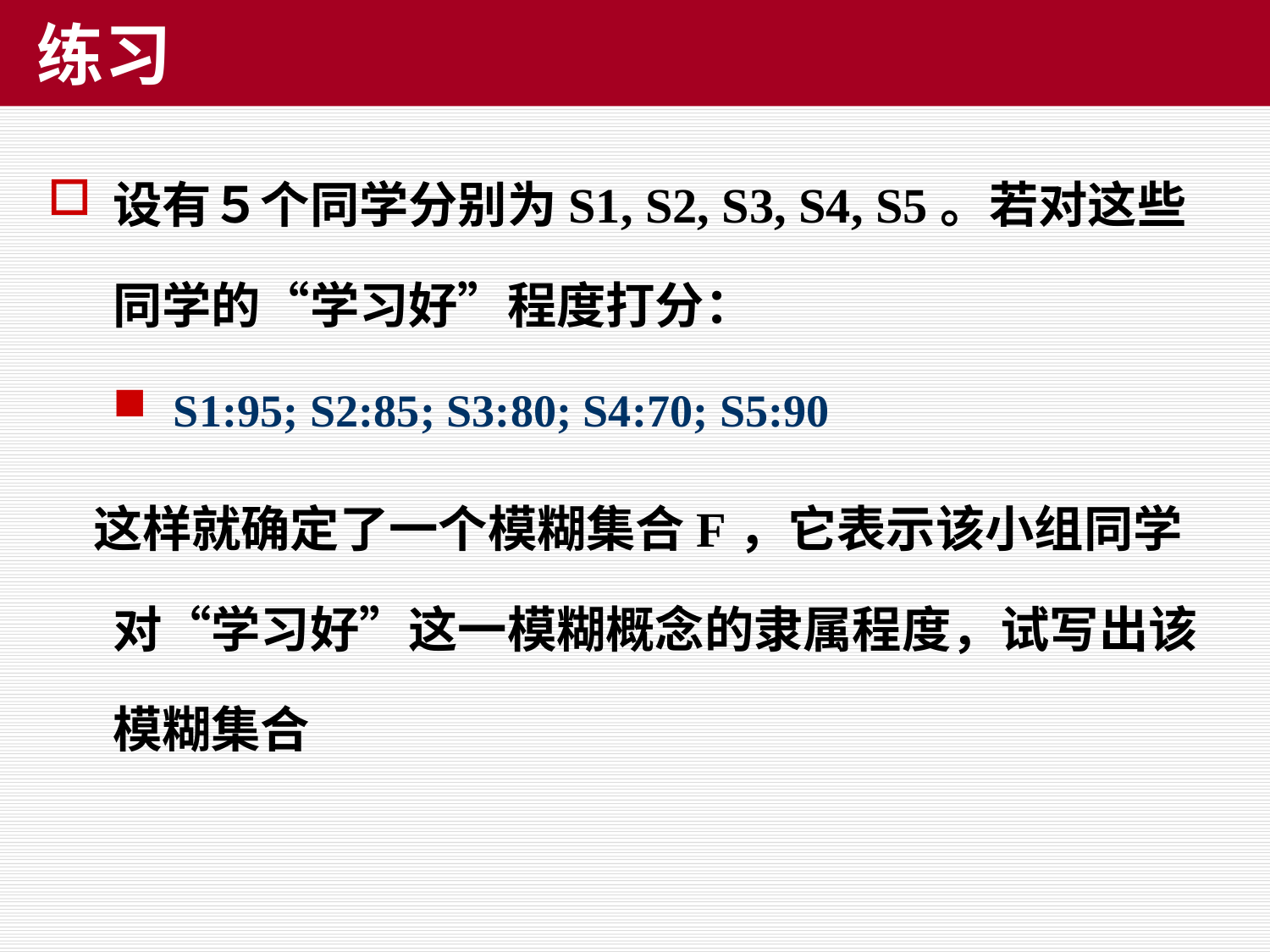

# 练习
设有５个同学分别为S1, S2, S3, S4, S5。若对这些同学的“学习好”程度打分：
S1:95; S2:85; S3:80; S4:70; S5:90
   这样就确定了一个模糊集合F，它表示该小组同学对“学习好”这一模糊概念的隶属程度，试写出该模糊集合